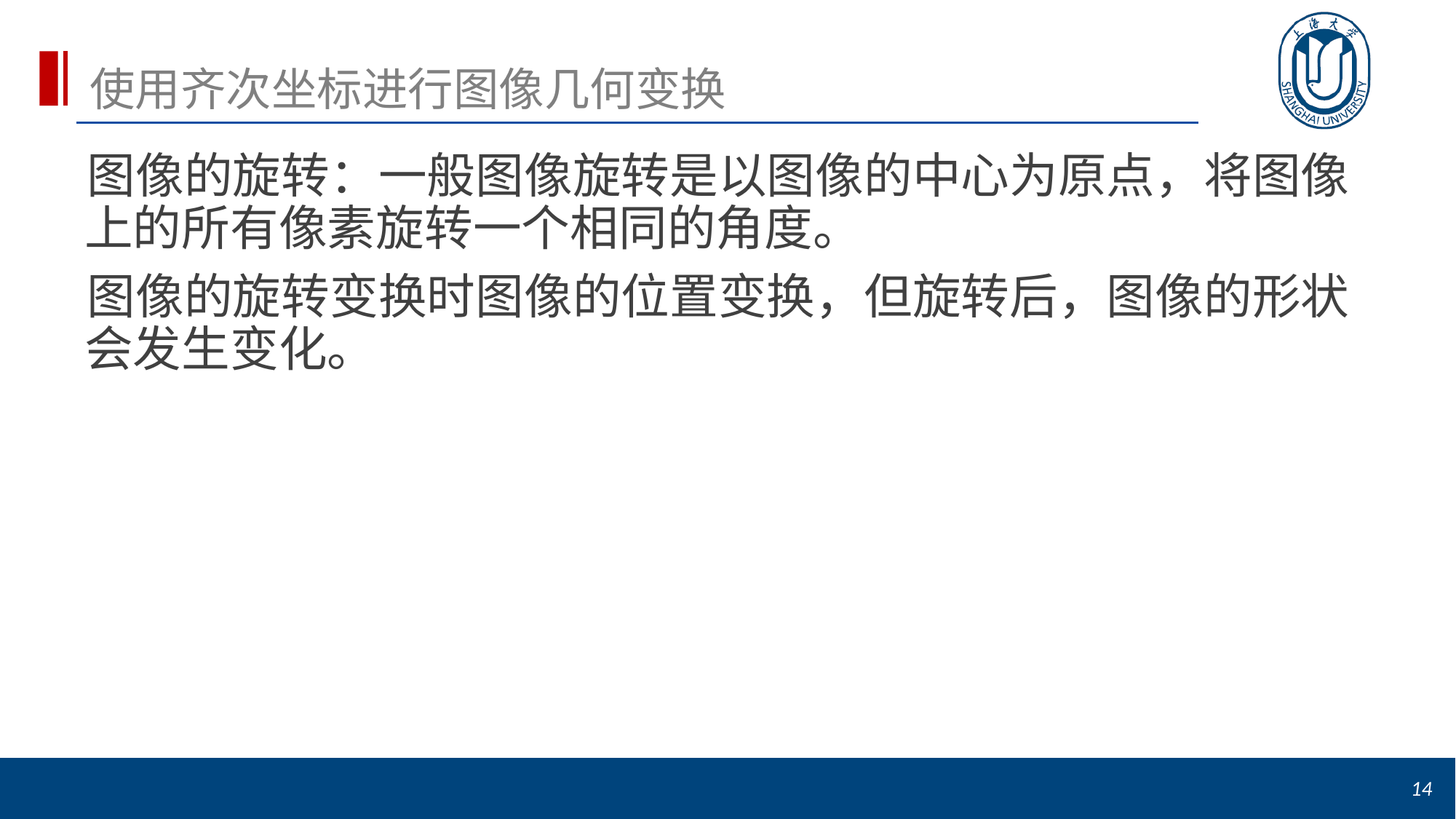

# 使用齐次坐标进行图像几何变换
图像的旋转：一般图像旋转是以图像的中心为原点，将图像上的所有像素旋转一个相同的角度。
图像的旋转变换时图像的位置变换，但旋转后，图像的形状会发生变化。

14